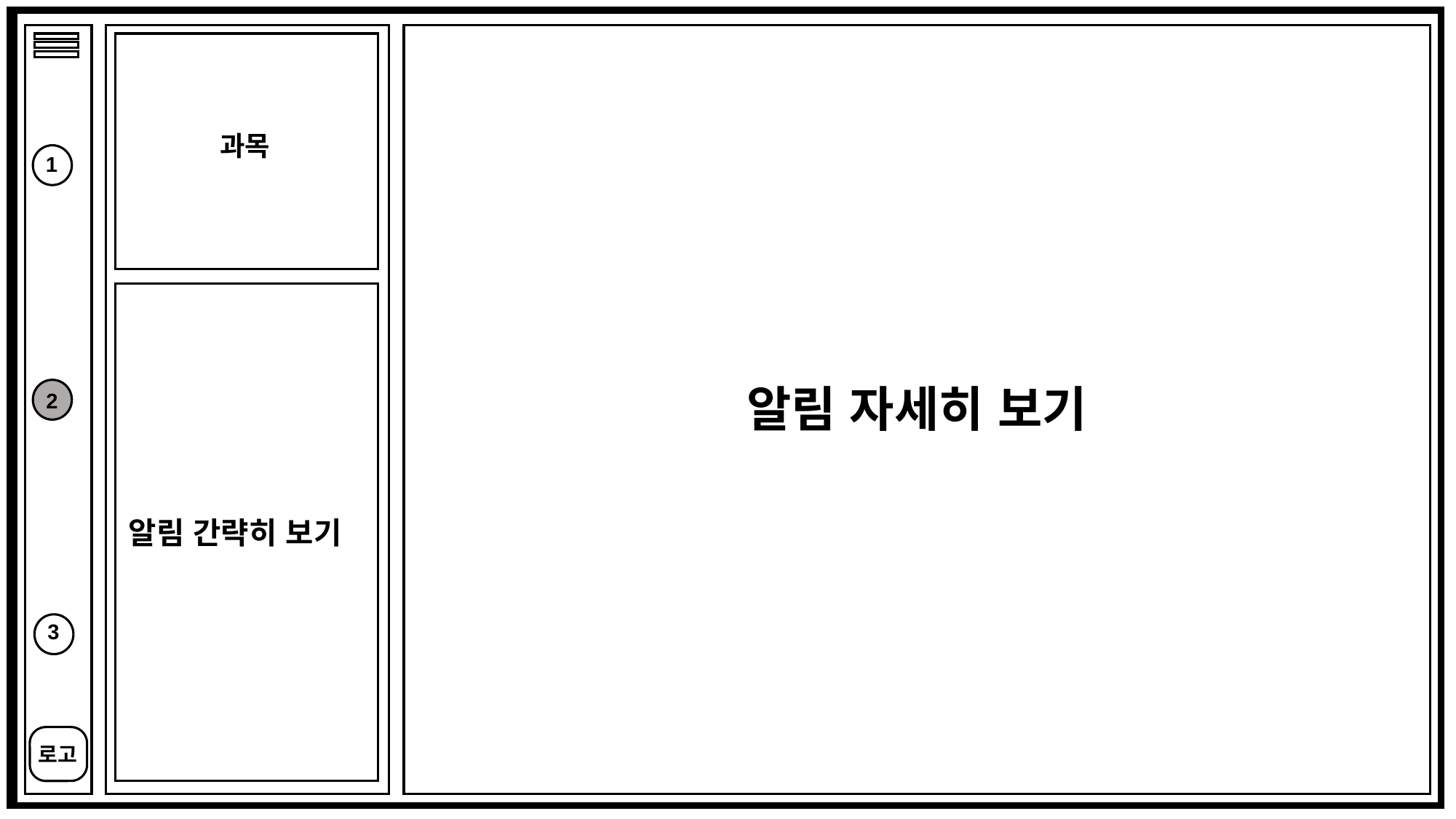

과목
1

알림 자세히 보기

2
알림 간략히 보기
3

로고